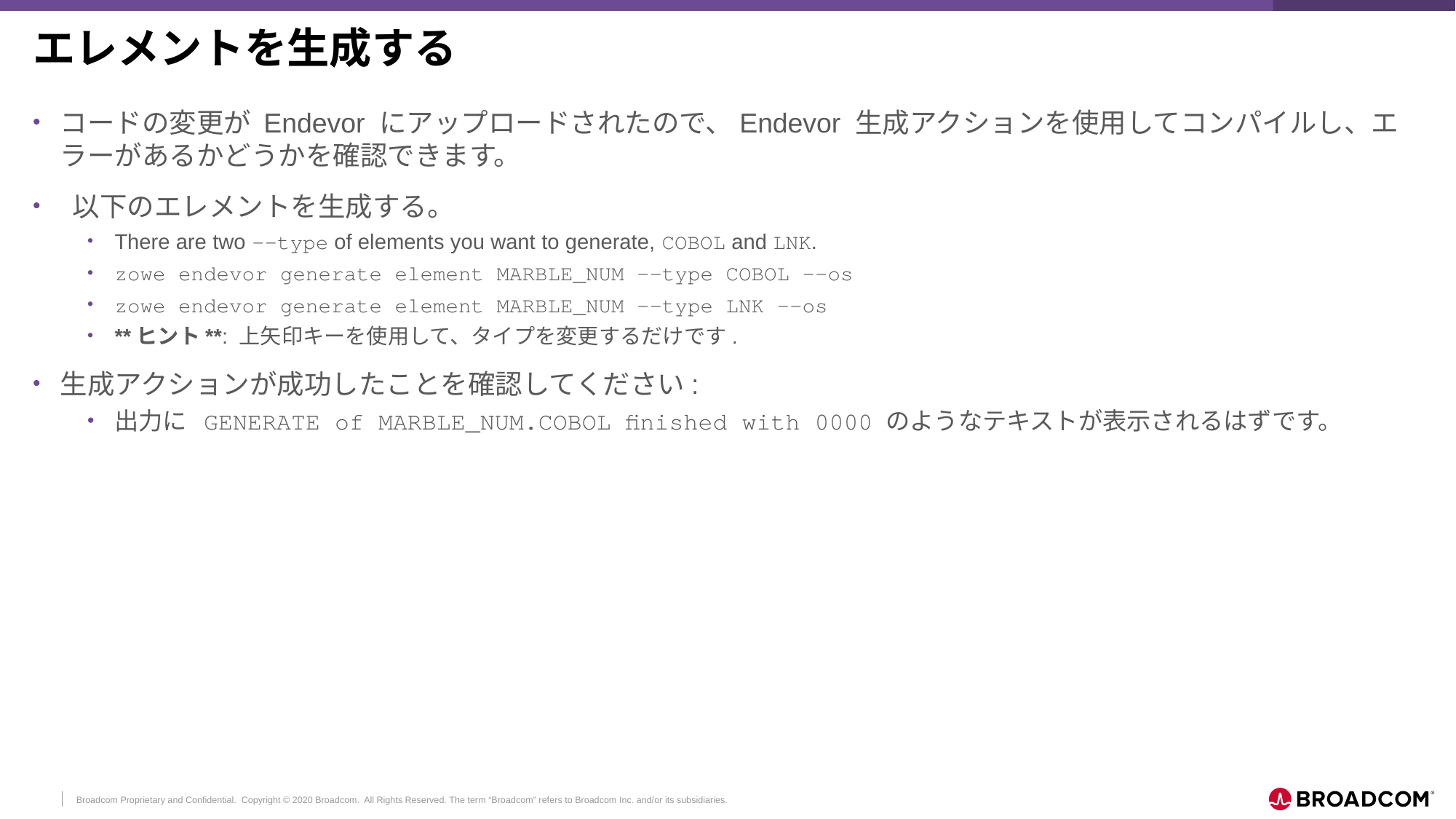

# エレメントを生成する
コードの変更が Endevor にアップロードされたので、Endevor 生成アクションを使用してコンパイルし、エラーがあるかどうかを確認できます。
 以下のエレメントを生成する。
There are two --type of elements you want to generate, COBOL and LNK.
zowe endevor generate element MARBLE_NUM --type COBOL --os
zowe endevor generate element MARBLE_NUM --type LNK --os
**ヒント**: 上矢印キーを使用して、タイプを変更するだけです.
生成アクションが成功したことを確認してください:
出力に  GENERATE of MARBLE_NUM.COBOL finished with 0000 のようなテキストが表示されるはずです。